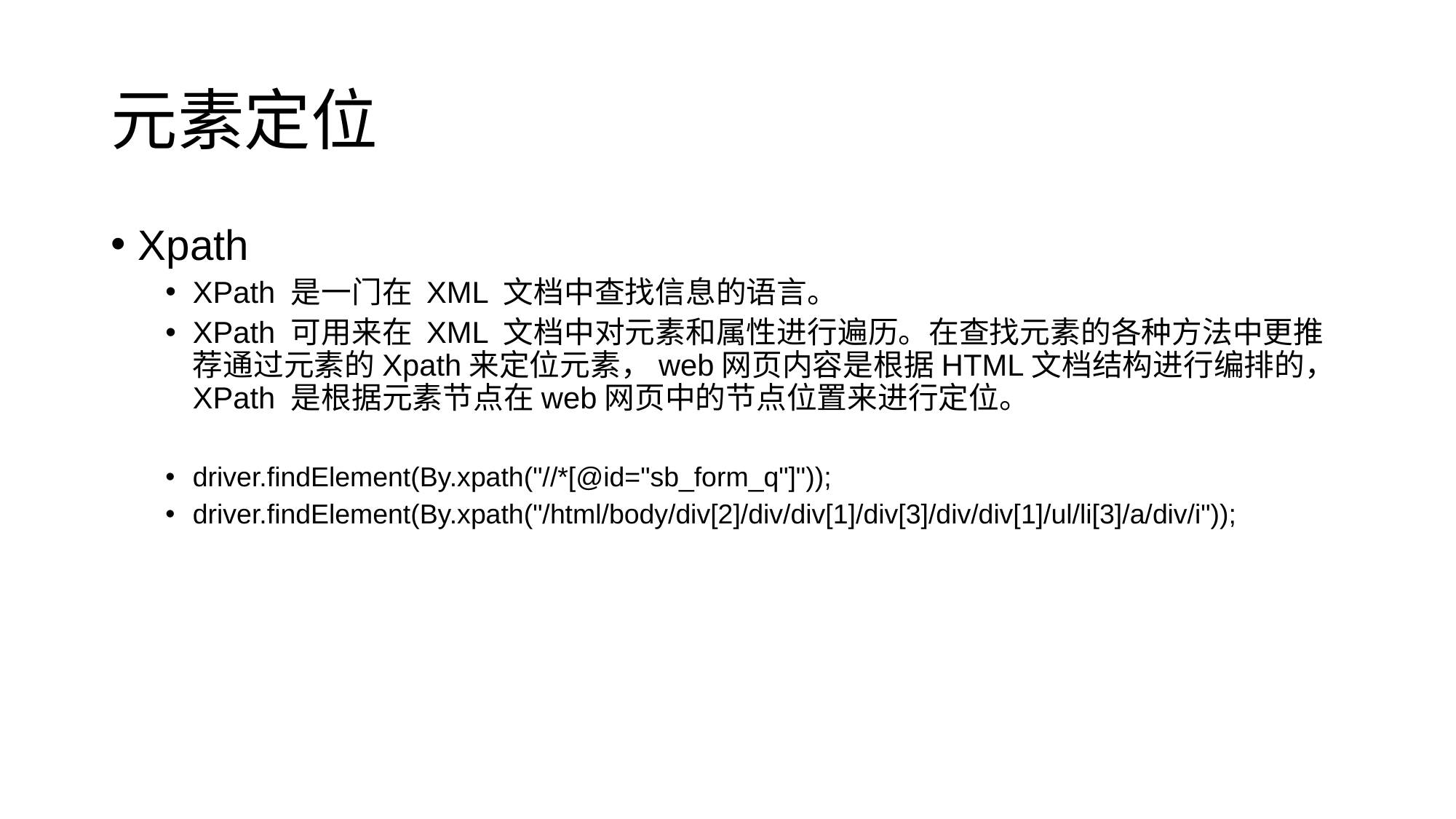

# 元素定位
Xpath
XPath 是一门在 XML 文档中查找信息的语言。
XPath 可用来在 XML 文档中对元素和属性进行遍历。在查找元素的各种方法中更推荐通过元素的Xpath来定位元素，web网页内容是根据HTML文档结构进行编排的，XPath 是根据元素节点在web网页中的节点位置来进行定位。

driver.findElement(By.xpath("//*[@id="sb_form_q"]"));
driver.findElement(By.xpath("/html/body/div[2]/div/div[1]/div[3]/div/div[1]/ul/li[3]/a/div/i"));